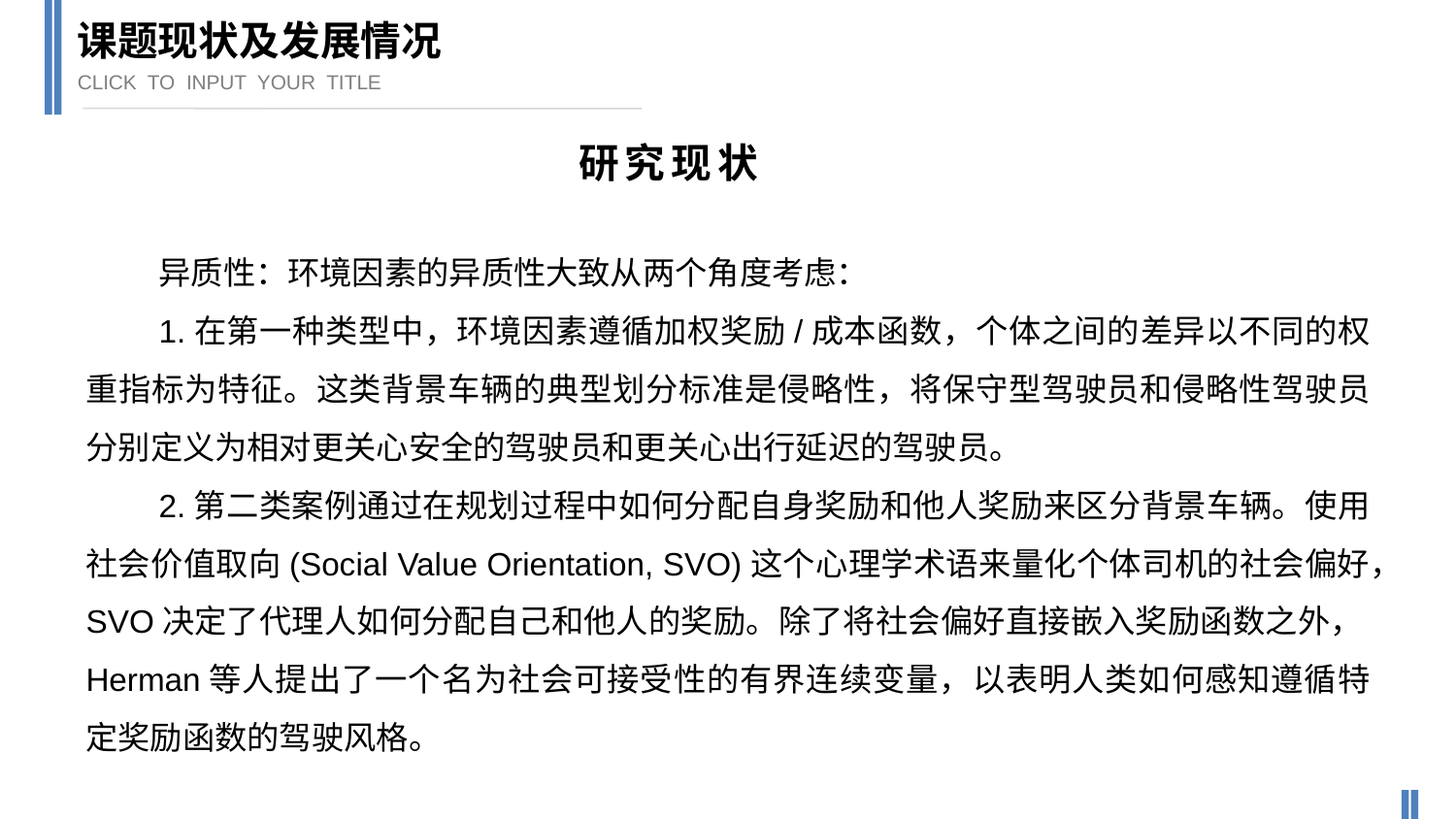

课题现状及发展情况
CLICK  TO  INPUT  YOUR  TITLE
研究现状
异质性：环境因素的异质性大致从两个角度考虑：
1.在第一种类型中，环境因素遵循加权奖励/成本函数，个体之间的差异以不同的权重指标为特征。这类背景车辆的典型划分标准是侵略性，将保守型驾驶员和侵略性驾驶员分别定义为相对更关心安全的驾驶员和更关心出行延迟的驾驶员。
2.第二类案例通过在规划过程中如何分配自身奖励和他人奖励来区分背景车辆。使用社会价值取向(Social Value Orientation, SVO)这个心理学术语来量化个体司机的社会偏好，SVO决定了代理人如何分配自己和他人的奖励。除了将社会偏好直接嵌入奖励函数之外，Herman等人提出了一个名为社会可接受性的有界连续变量，以表明人类如何感知遵循特定奖励函数的驾驶风格。